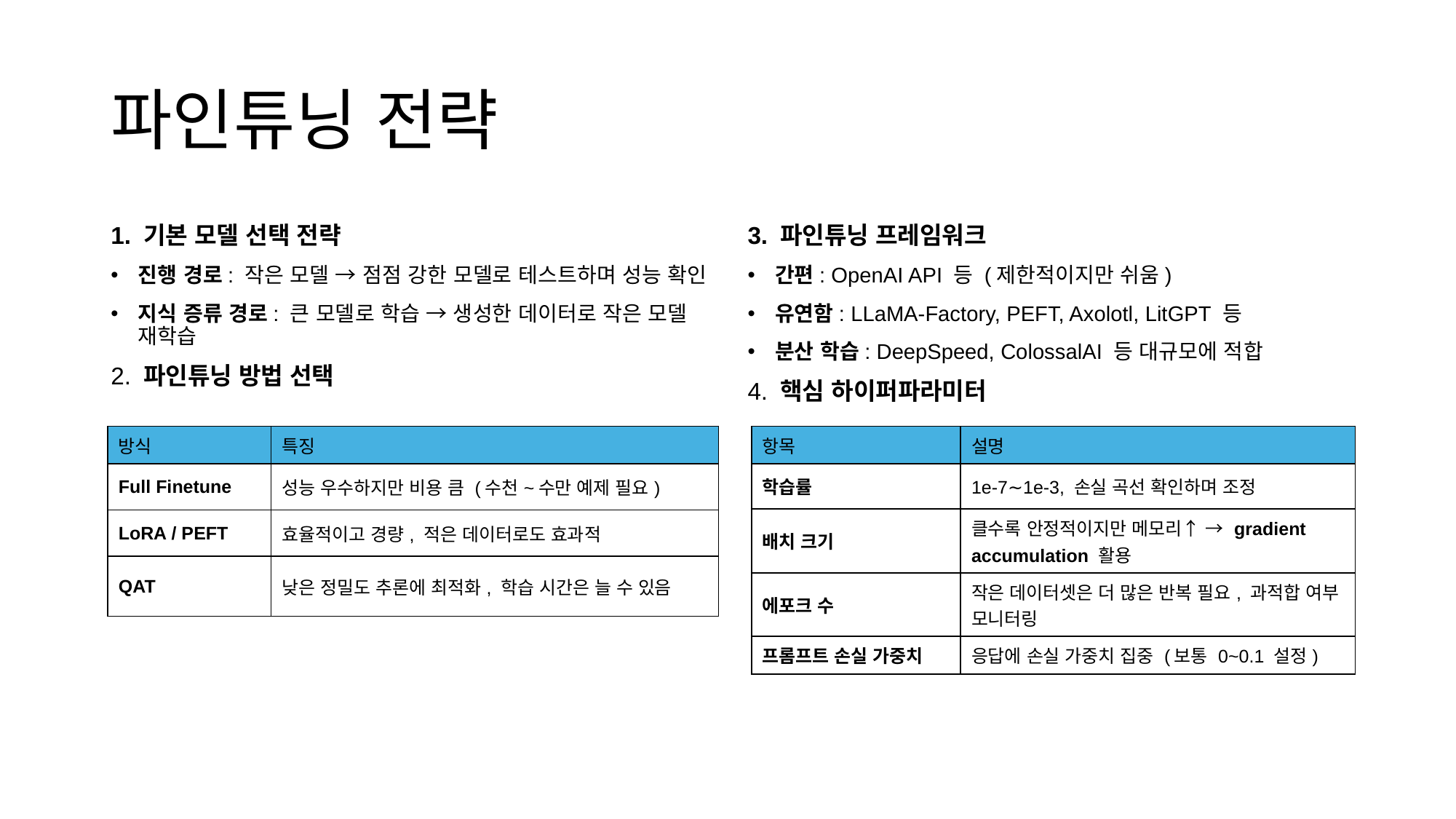

# 파인튜닝 전략
1. 기본 모델 선택 전략
진행 경로: 작은 모델 → 점점 강한 모델로 테스트하며 성능 확인
지식 증류 경로: 큰 모델로 학습 → 생성한 데이터로 작은 모델 재학습
2. 파인튜닝 방법 선택
3. 파인튜닝 프레임워크
간편: OpenAI API 등 (제한적이지만 쉬움)
유연함: LLaMA-Factory, PEFT, Axolotl, LitGPT 등
분산 학습: DeepSpeed, ColossalAI 등 대규모에 적합
4. 핵심 하이퍼파라미터
| 방식 | 특징 |
| --- | --- |
| Full Finetune | 성능 우수하지만 비용 큼 (수천~수만 예제 필요) |
| LoRA / PEFT | 효율적이고 경량, 적은 데이터로도 효과적 |
| QAT | 낮은 정밀도 추론에 최적화, 학습 시간은 늘 수 있음 |
| 항목 | 설명 |
| --- | --- |
| 학습률 | 1e-7∼1e-3, 손실 곡선 확인하며 조정 |
| 배치 크기 | 클수록 안정적이지만 메모리↑ → gradient accumulation 활용 |
| 에포크 수 | 작은 데이터셋은 더 많은 반복 필요, 과적합 여부 모니터링 |
| 프롬프트 손실 가중치 | 응답에 손실 가중치 집중 (보통 0~0.1 설정) |